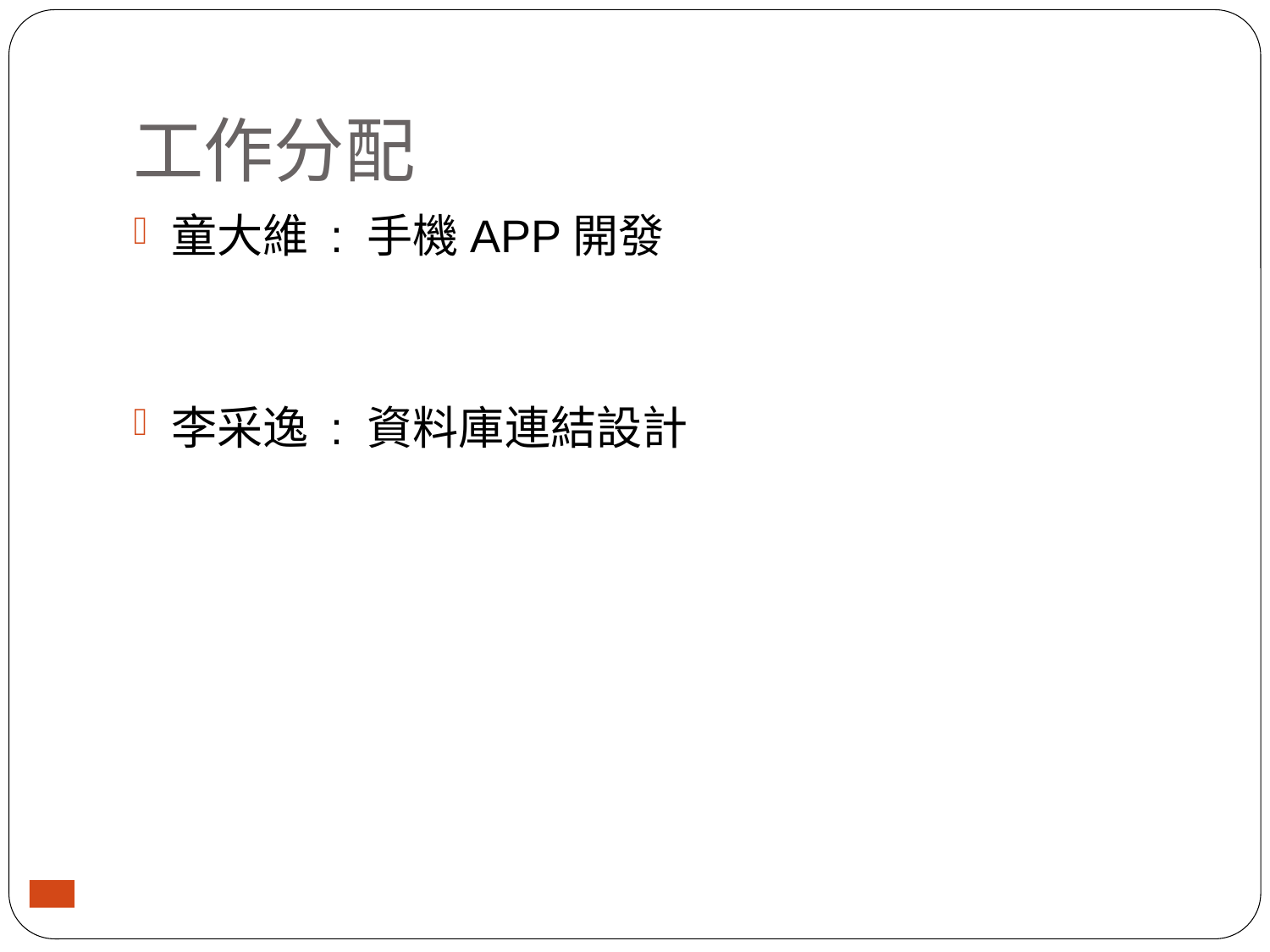

# 工作分配
童大維 : 手機APP開發

李采逸 : 資料庫連結設計
9